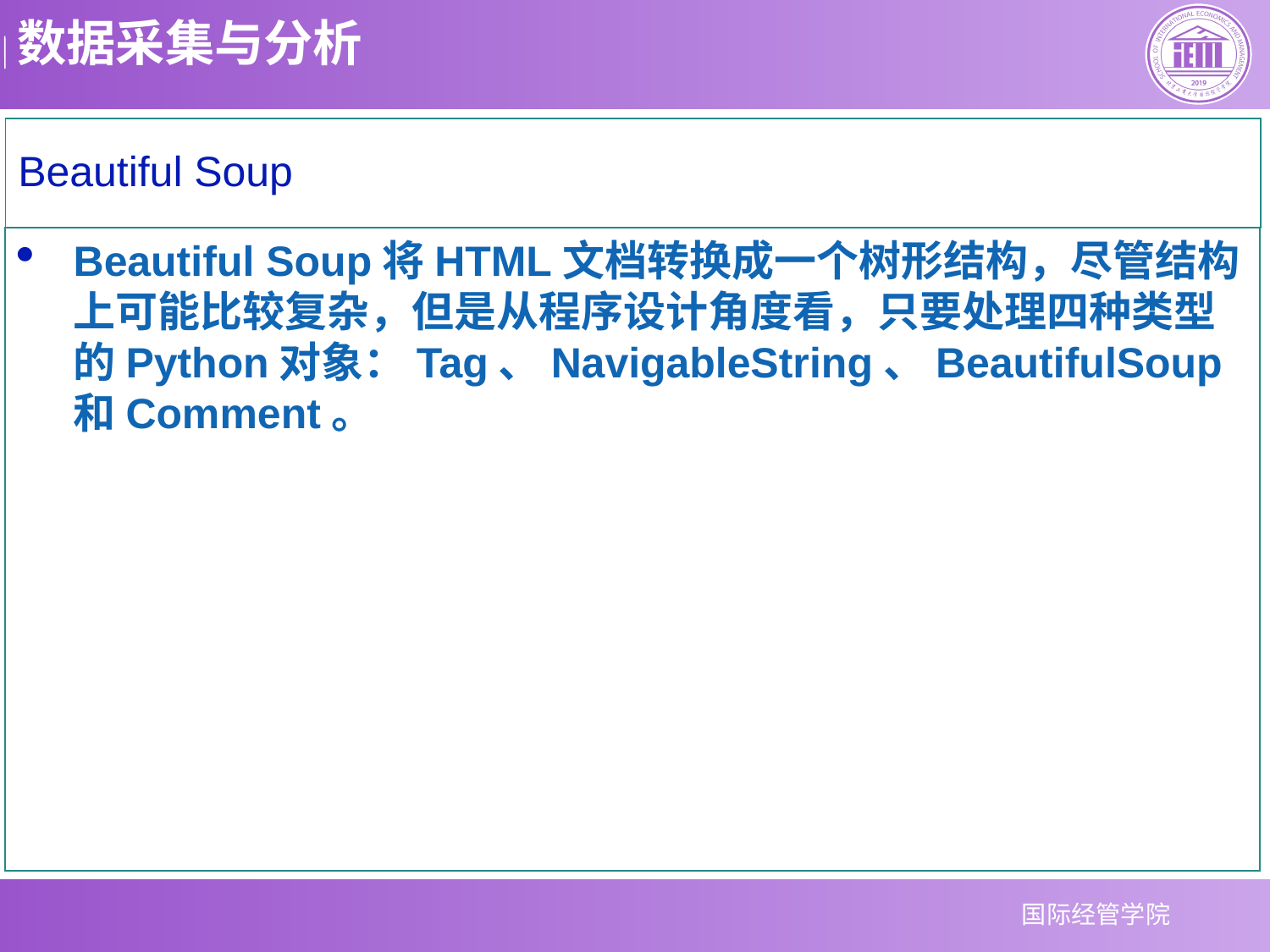

# Beautiful Soup
Beautiful Soup将HTML文档转换成一个树形结构，尽管结构上可能比较复杂，但是从程序设计角度看，只要处理四种类型的Python对象：Tag、NavigableString、BeautifulSoup和Comment。